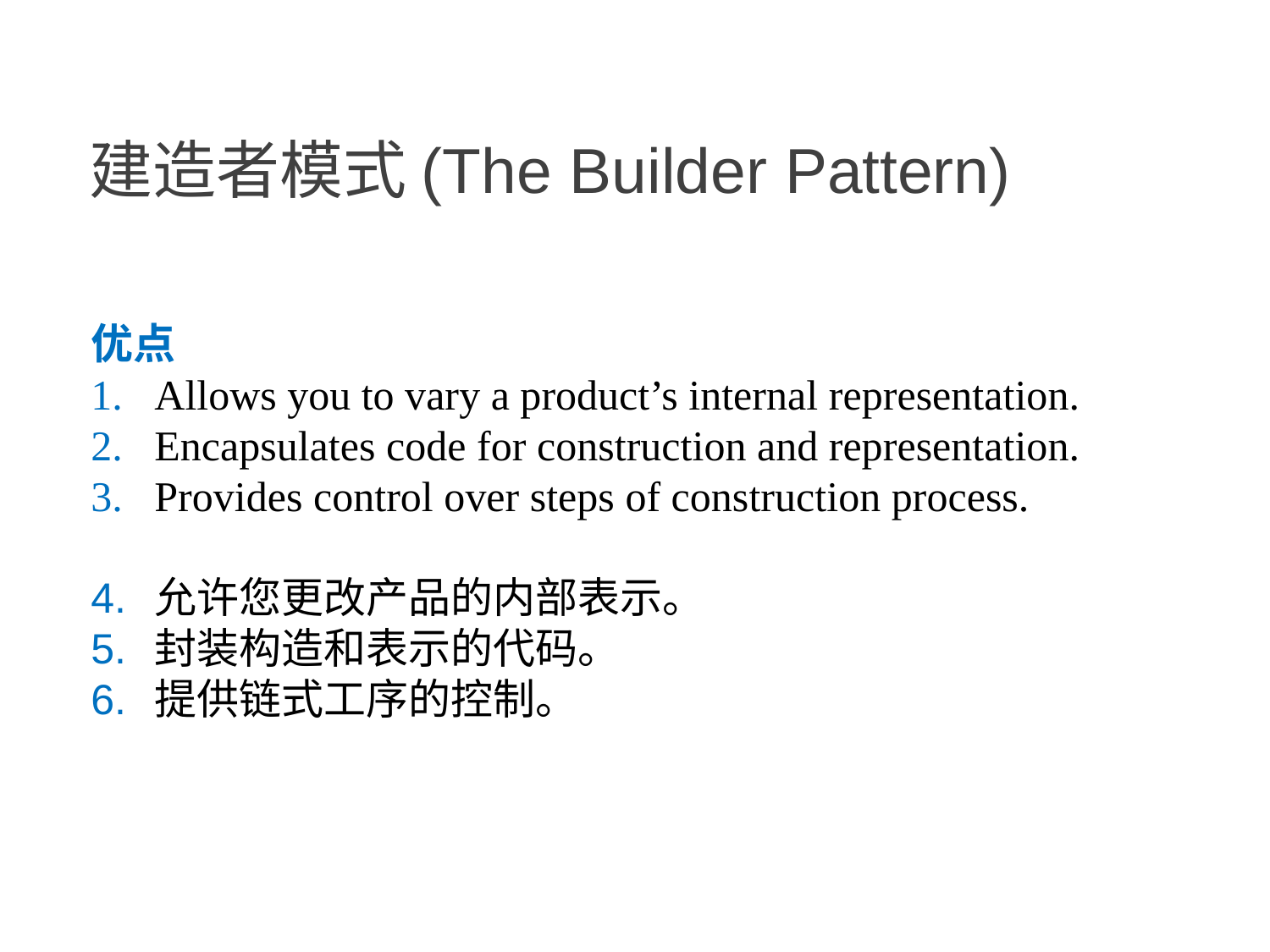

建造者模式(The Builder Pattern)
优点
Allows you to vary a product’s internal representation.
Encapsulates code for construction and representation.
Provides control over steps of construction process.

允许您更改产品的内部表示。
封装构造和表示的代码。
提供链式工序的控制。